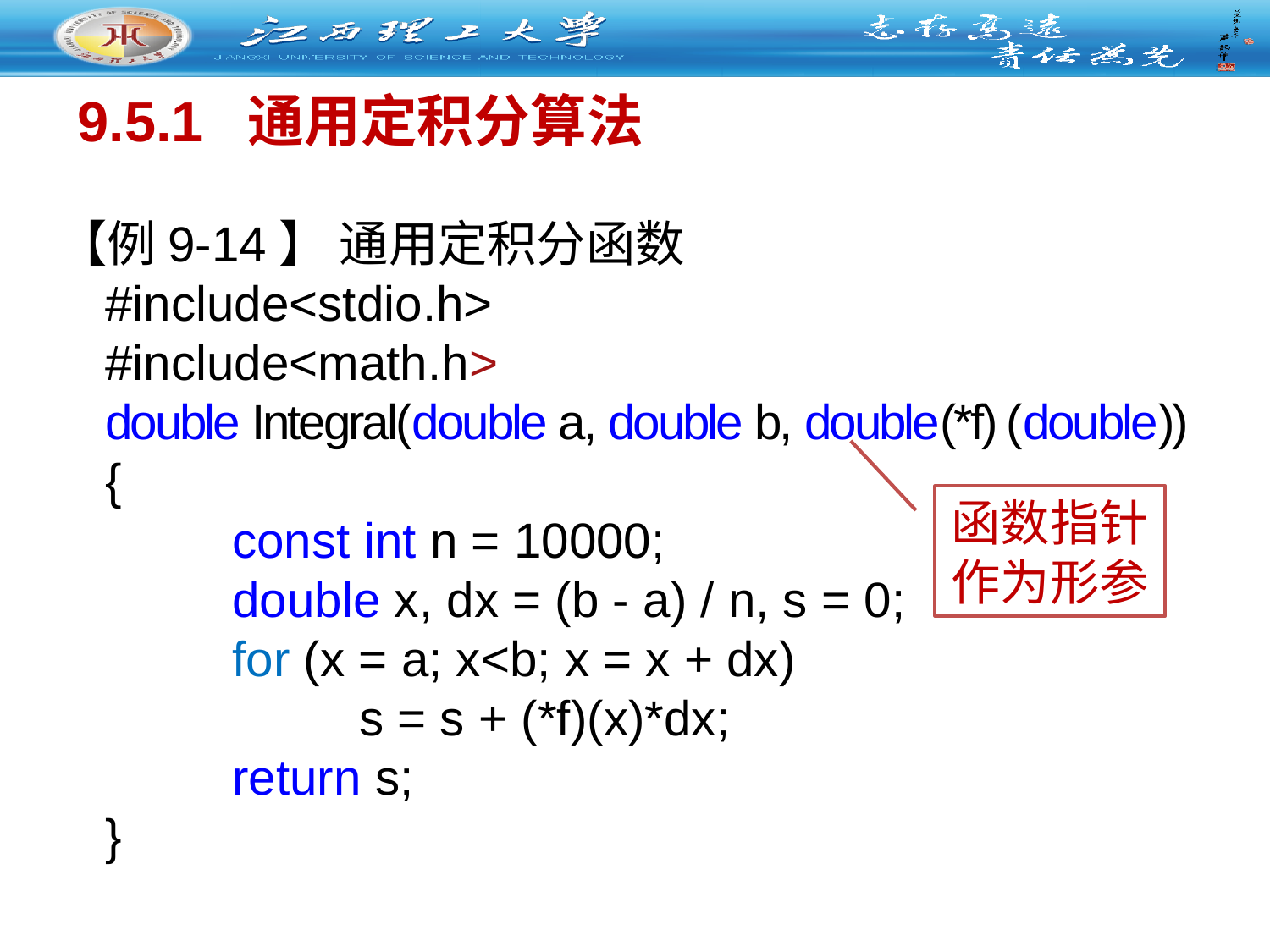

# 9.5.1  通用定积分算法
【例9-14】 通用定积分函数
#include<stdio.h>
#include<math.h>
double Integral(double a, double b, double(*f) (double))
{
 	const int n = 10000;
 	double x, dx = (b - a) / n, s = 0;
 	for (x = a; x<b; x = x + dx)
 		s = s + (*f)(x)*dx;
 	return s;
}
函数指针作为形参